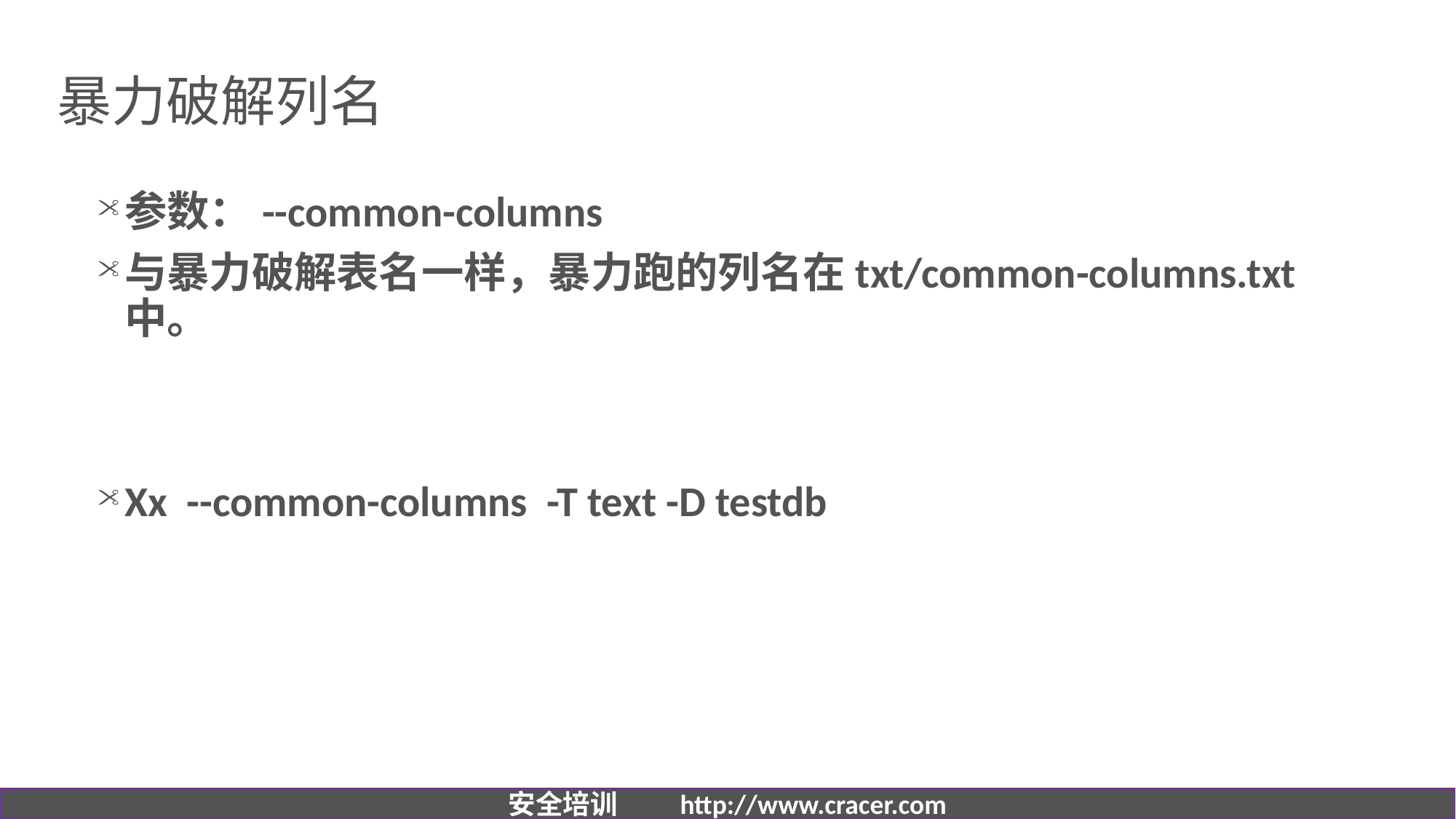

# 暴力破解列名
参数：--common-columns
与暴力破解表名一样，暴力跑的列名在txt/common-columns.txt中。

Xx  --common-columns  -T text -D testdb